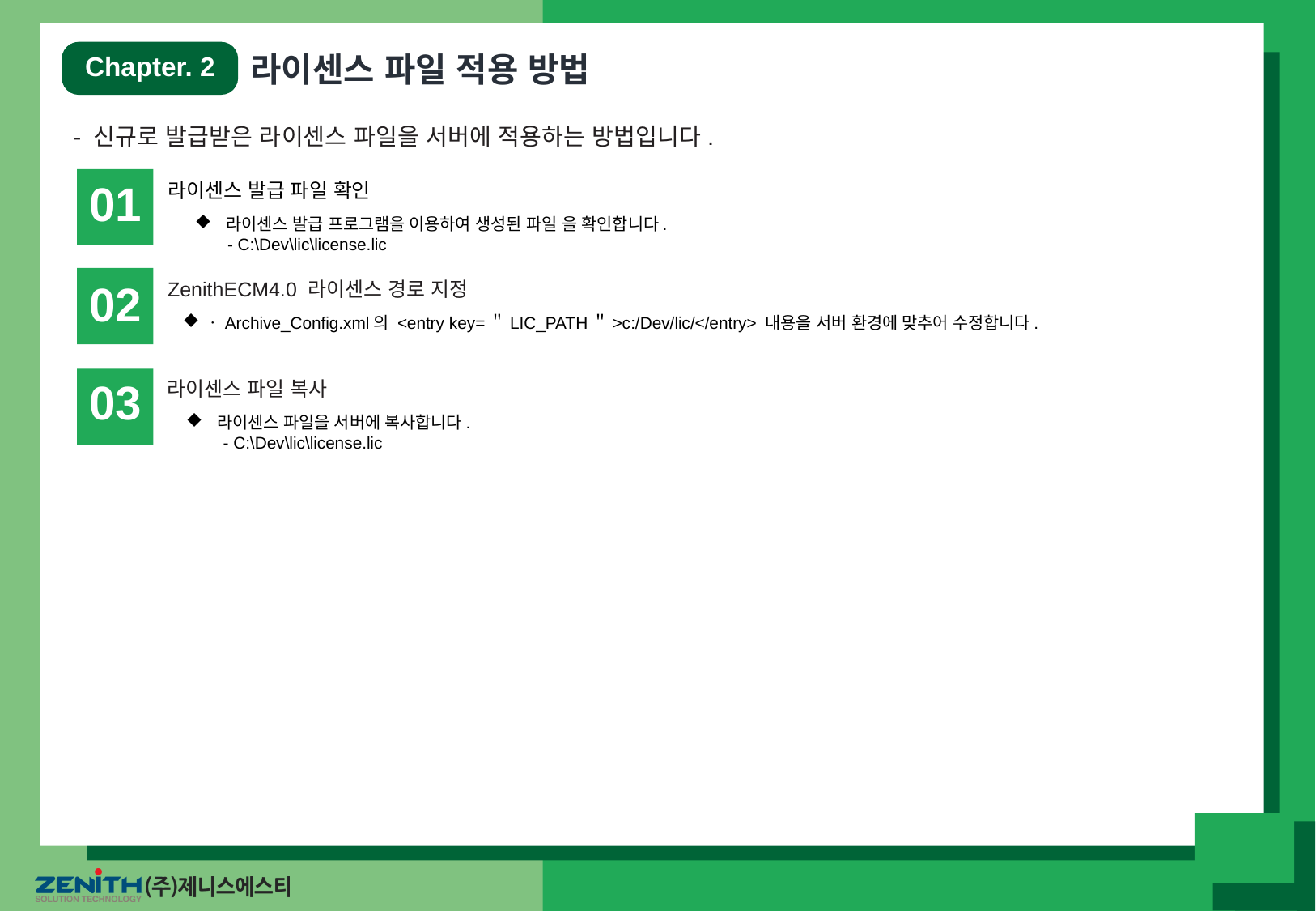

Chapter. 2
라이센스 파일 적용 방법
- 신규로 발급받은 라이센스 파일을 서버에 적용하는 방법입니다.

 01
라이센스 발급 파일 확인
 라이센스 발급 프로그램을 이용하여 생성된 파일 을 확인합니다.
       - C:\Dev\lic\license.lic

 02
ZenithECM4.0 라이센스 경로 지정
ㆍArchive_Config.xml의 <entry key=＂LIC_PATH＂>c:/Dev/lic/</entry> 내용을 서버 환경에 맞추어 수정합니다.

 03
라이센스 파일 복사
 라이센스 파일을 서버에 복사합니다.
        - C:\Dev\lic\license.lic